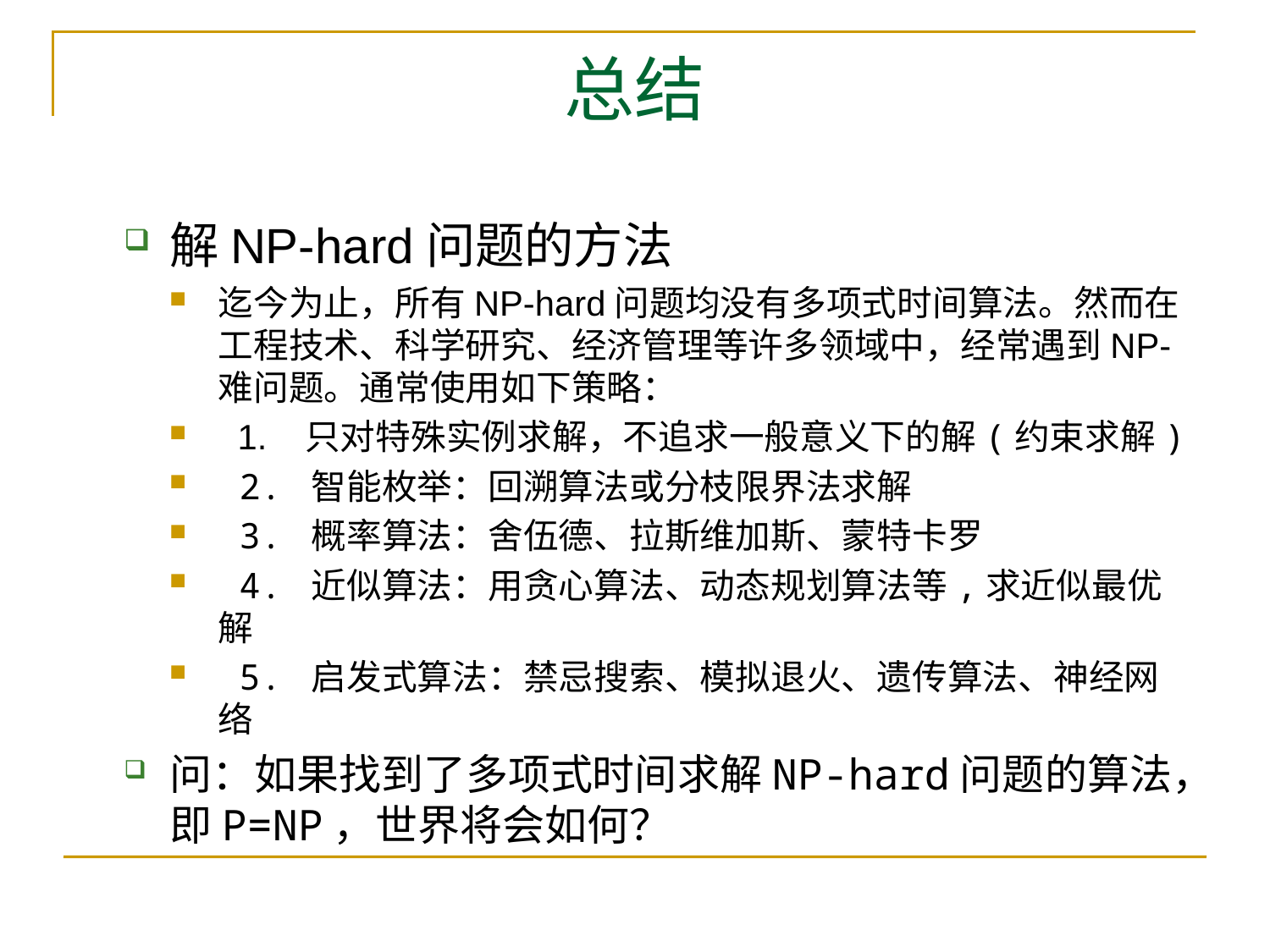

# 总结
解NP-hard问题的方法
迄今为止，所有NP-hard问题均没有多项式时间算法。然而在工程技术、科学研究、经济管理等许多领域中，经常遇到NP-难问题。通常使用如下策略：
  1.   只对特殊实例求解，不追求一般意义下的解(约束求解)
 2. 智能枚举：回溯算法或分枝限界法求解
 3. 概率算法：舍伍德、拉斯维加斯、蒙特卡罗
 4. 近似算法：用贪心算法、动态规划算法等,求近似最优解
 5. 启发式算法：禁忌搜索、模拟退火、遗传算法、神经网络
问：如果找到了多项式时间求解NP-hard问题的算法，即P=NP，世界将会如何？